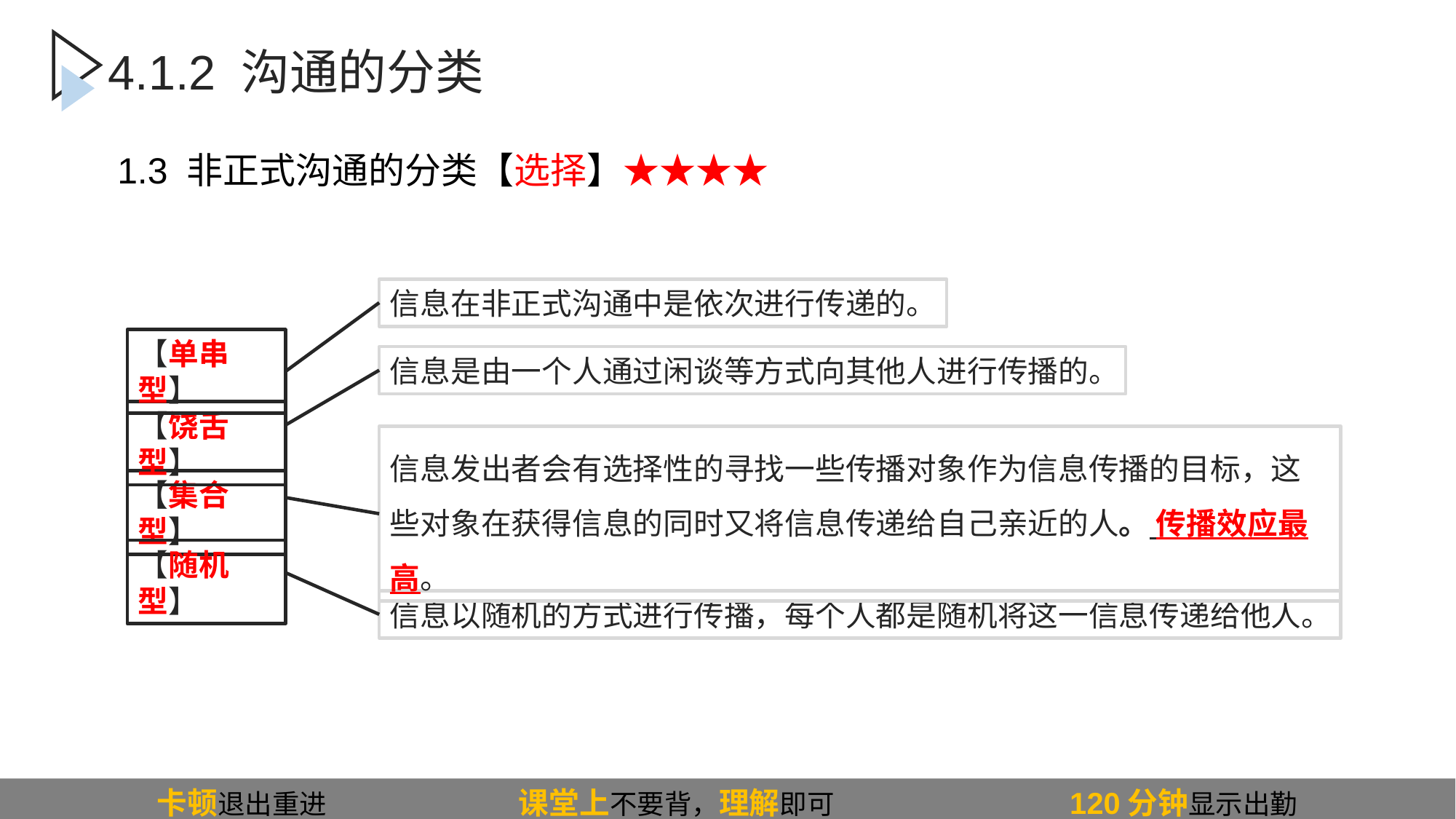

4.1.2 沟通的分类
1.3 非正式沟通的分类【选择】★★★★

信息在非正式沟通中是依次进行传递的。
【单串型】
【饶舌型】
【集合型】
【随机型】
信息是由一个人通过闲谈等方式向其他人进行传播的。
信息发出者会有选择性的寻找一些传播对象作为信息传播的目标，这些对象在获得信息的同时又将信息传递给自己亲近的人。 传播效应最高。
信息以随机的方式进行传播，每个人都是随机将这一信息传递给他人。